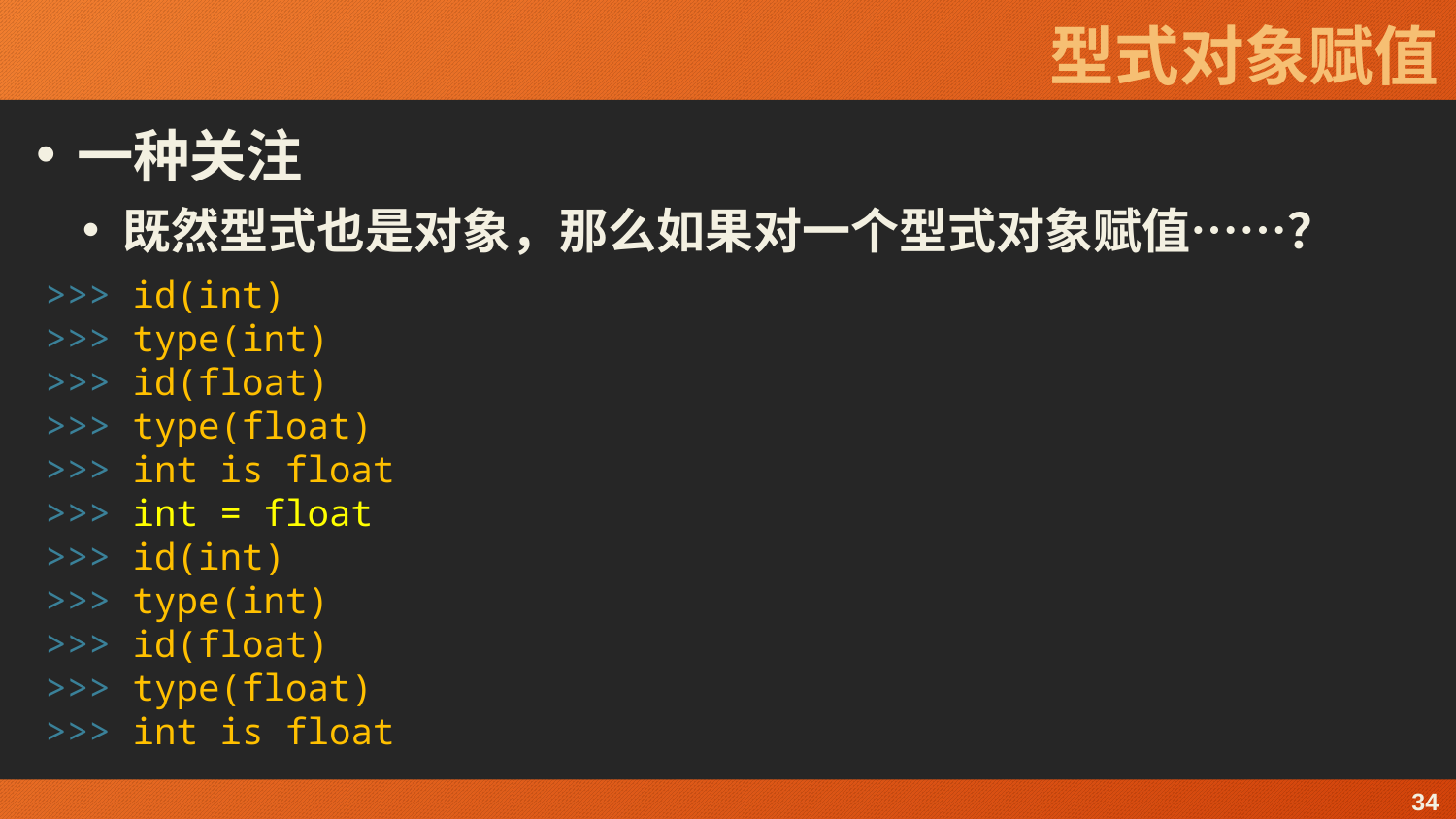

# 型式对象赋值
一种关注
既然型式也是对象，那么如果对一个型式对象赋值……？
>>> id(int)
>>> type(int)
>>> id(float)
>>> type(float)
>>> int is float
>>> int = float
>>> id(int)
>>> type(int)
>>> id(float)
>>> type(float)
>>> int is float
34